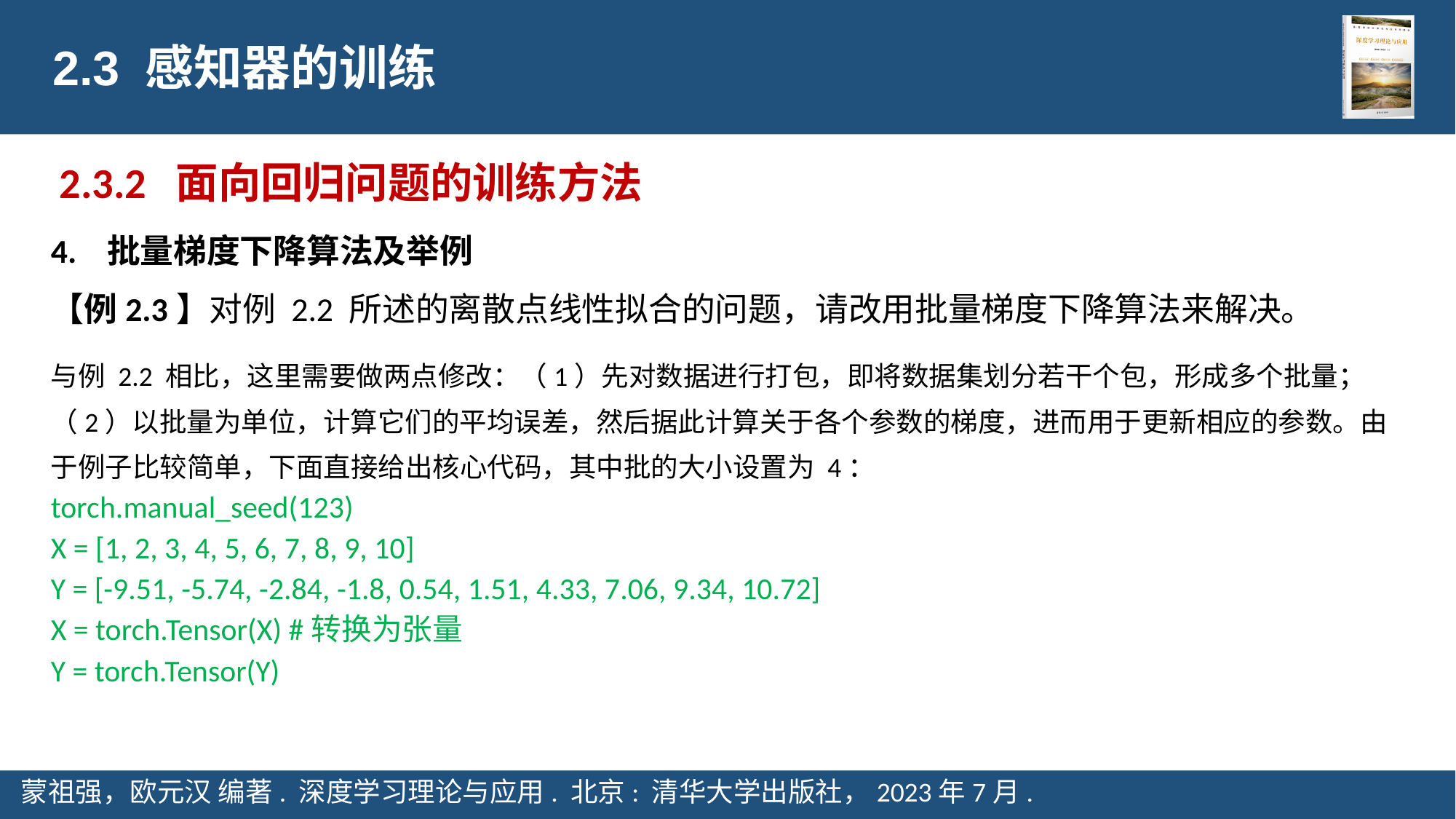

2.3 感知器的训练
2.3.2  面向回归问题的训练方法
4.   批量梯度下降算法及举例
【例2.3】对例 2.2 所述的离散点线性拟合的问题，请改用批量梯度下降算法来解决。
与例 2.2 相比，这里需要做两点修改：（1）先对数据进行打包，即将数据集划分若干个包，形成多个批量；（2）以批量为单位，计算它们的平均误差，然后据此计算关于各个参数的梯度，进而用于更新相应的参数。由于例子比较简单，下面直接给出核心代码，其中批的大小设置为 4：
torch.manual_seed(123)
X = [1, 2, 3, 4, 5, 6, 7, 8, 9, 10]
Y = [-9.51, -5.74, -2.84, -1.8, 0.54, 1.51, 4.33, 7.06, 9.34, 10.72]
X = torch.Tensor(X) #转换为张量
Y = torch.Tensor(Y)